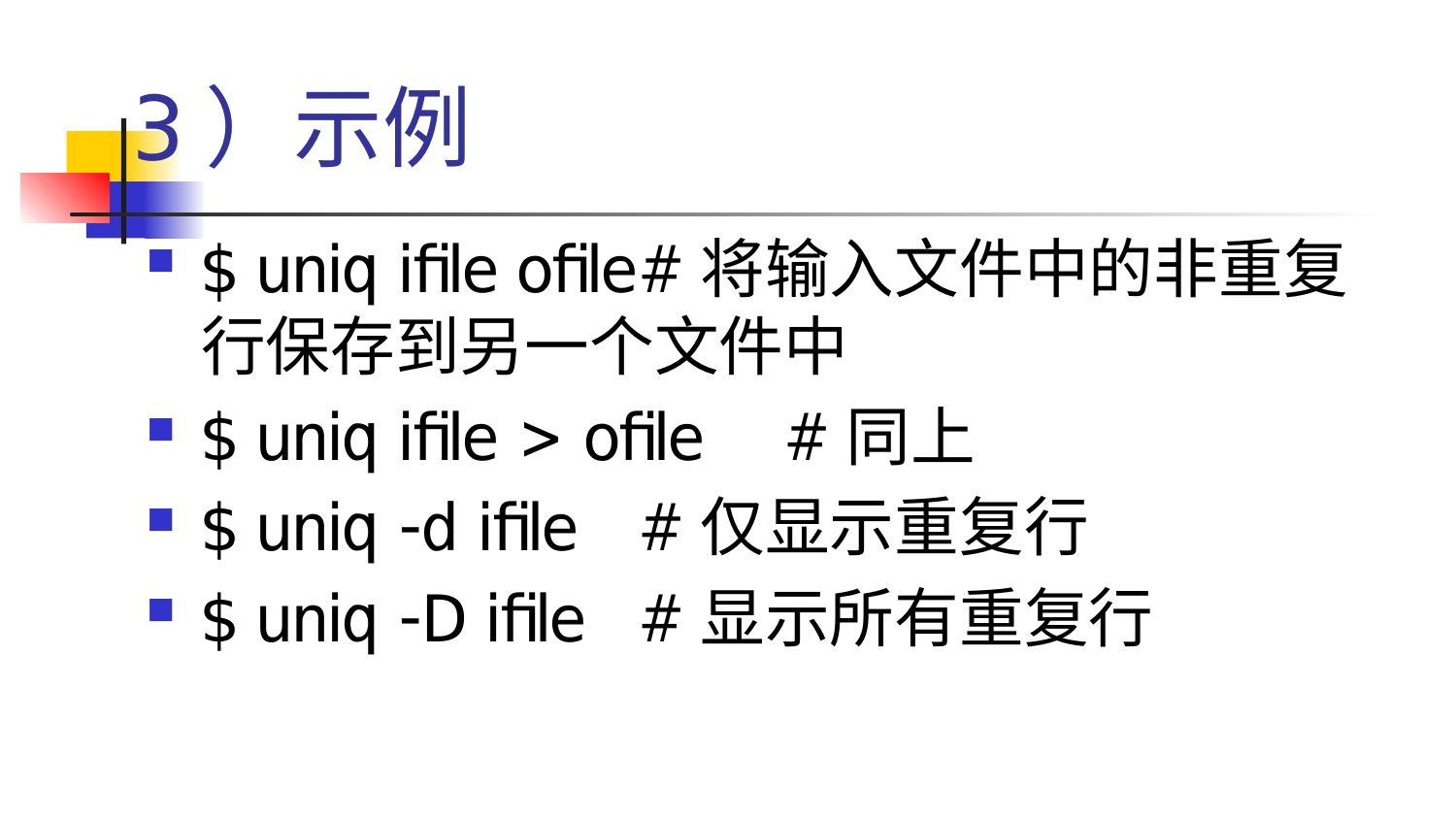

# 3）示例
$ uniq ifile ofile	#将输入文件中的非重复行保存到另一个文件中
$ uniq ifile > ofile	#同上
$ uniq -d ifile	#仅显示重复行
$ uniq -D ifile	#显示所有重复行